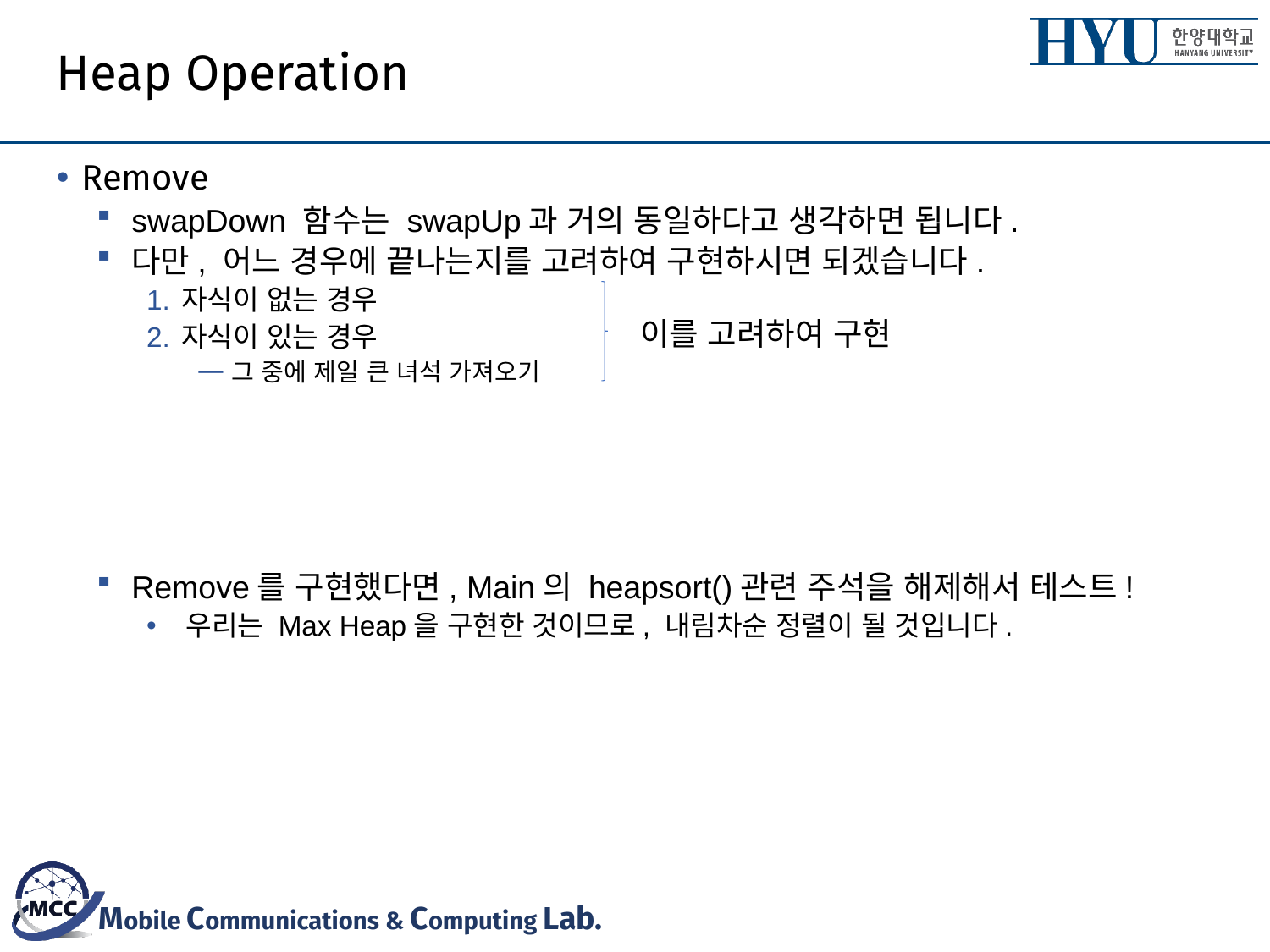

# Heap Operation

Remove
swapDown 함수는 swapUp과 거의 동일하다고 생각하면 됩니다.
다만, 어느 경우에 끝나는지를 고려하여 구현하시면 되겠습니다.
자식이 없는 경우
자식이 있는 경우
그 중에 제일 큰 녀석 가져오기

Remove를 구현했다면, Main의 heapsort()관련 주석을 해제해서 테스트!
우리는 Max Heap을 구현한 것이므로, 내림차순 정렬이 될 것입니다.

이를 고려하여 구현